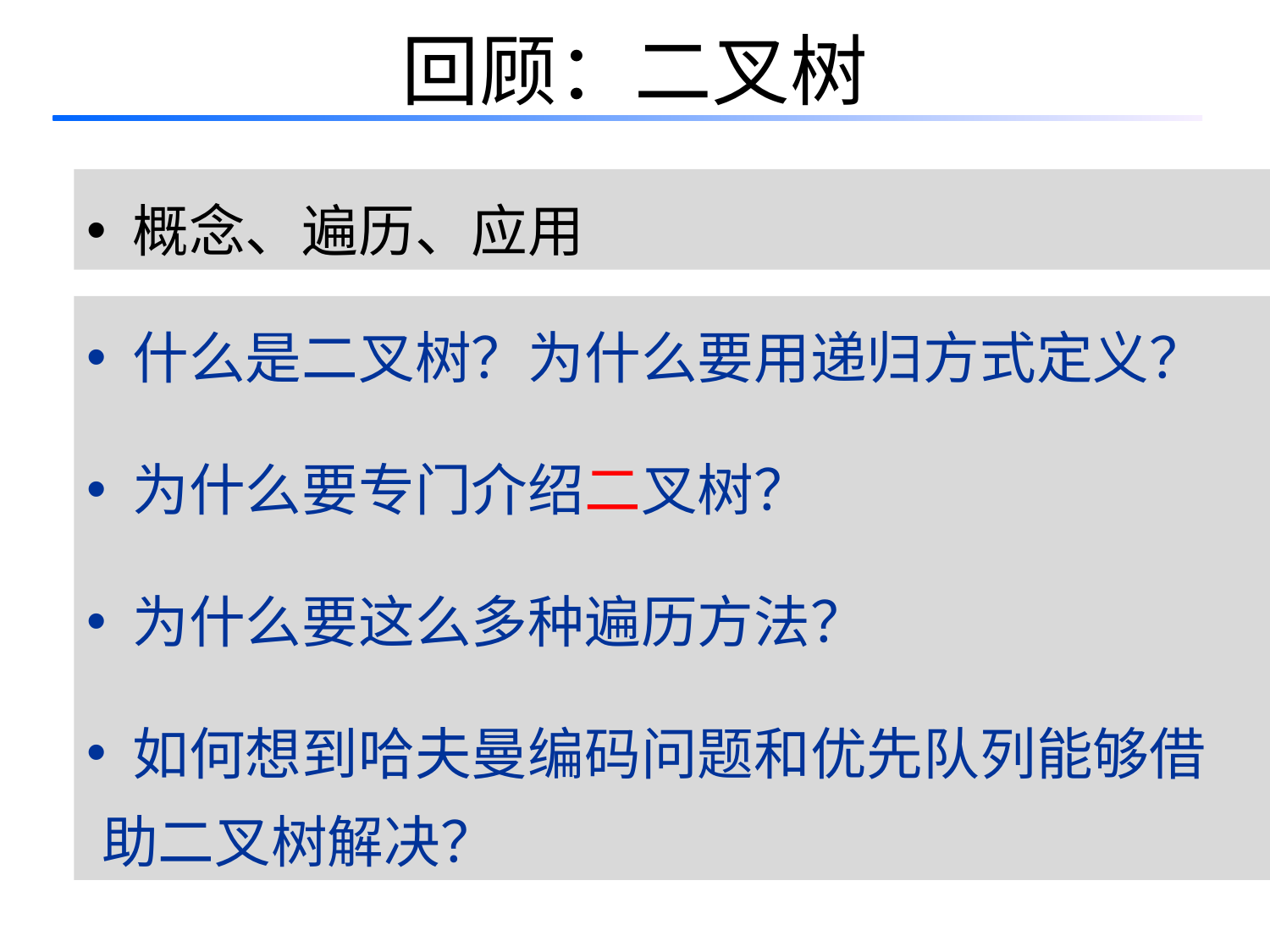

# 回顾：二叉树

 概念、遍历、应用
 什么是二叉树？为什么要用递归方式定义？

 为什么要专门介绍二叉树？

 为什么要这么多种遍历方法？

 如何想到哈夫曼编码问题和优先队列能够借助二叉树解决？